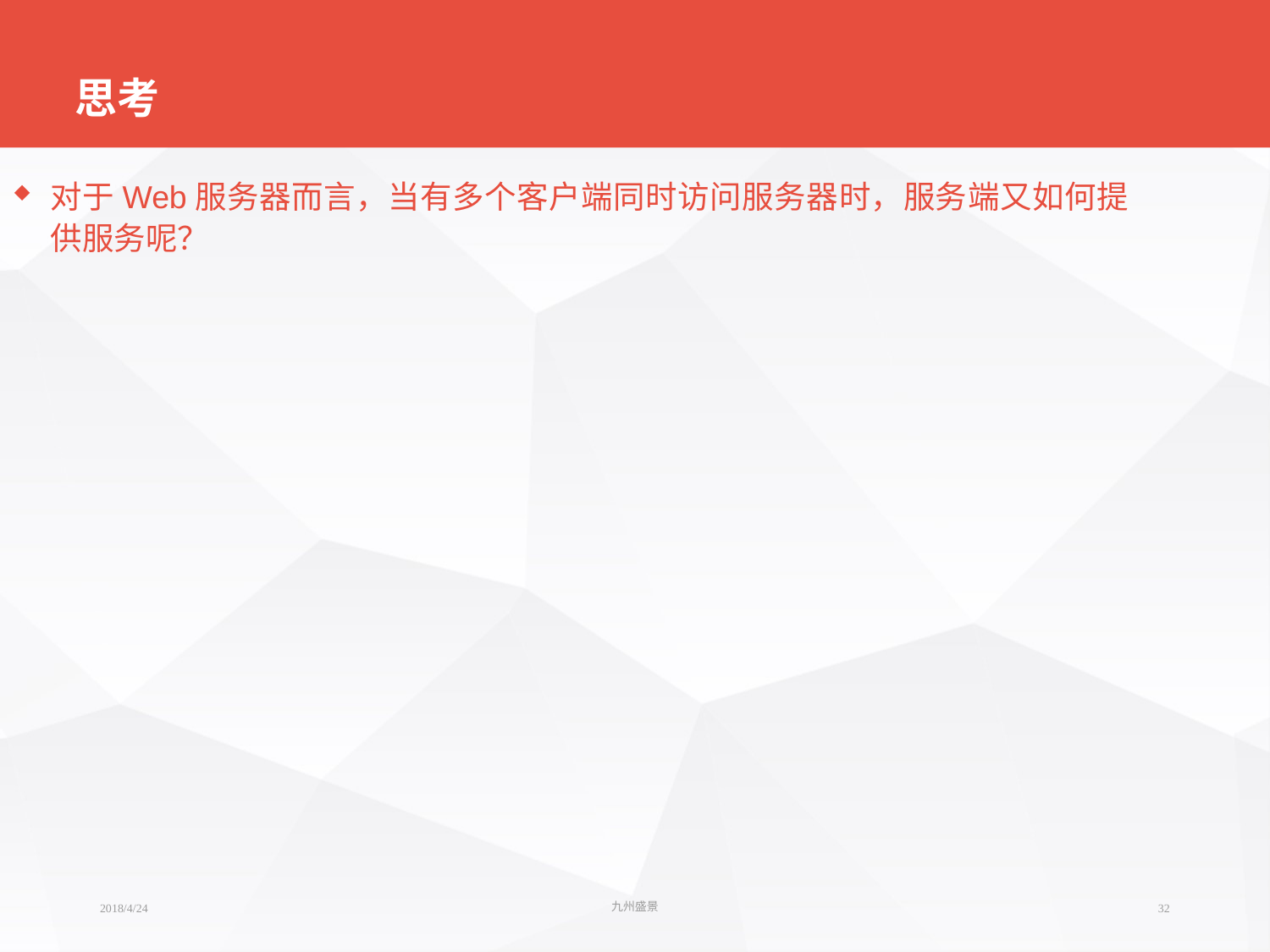

# 思考
对于Web服务器而言，当有多个客户端同时访问服务器时，服务端又如何提供服务呢？
2018/4/24
九州盛景
32